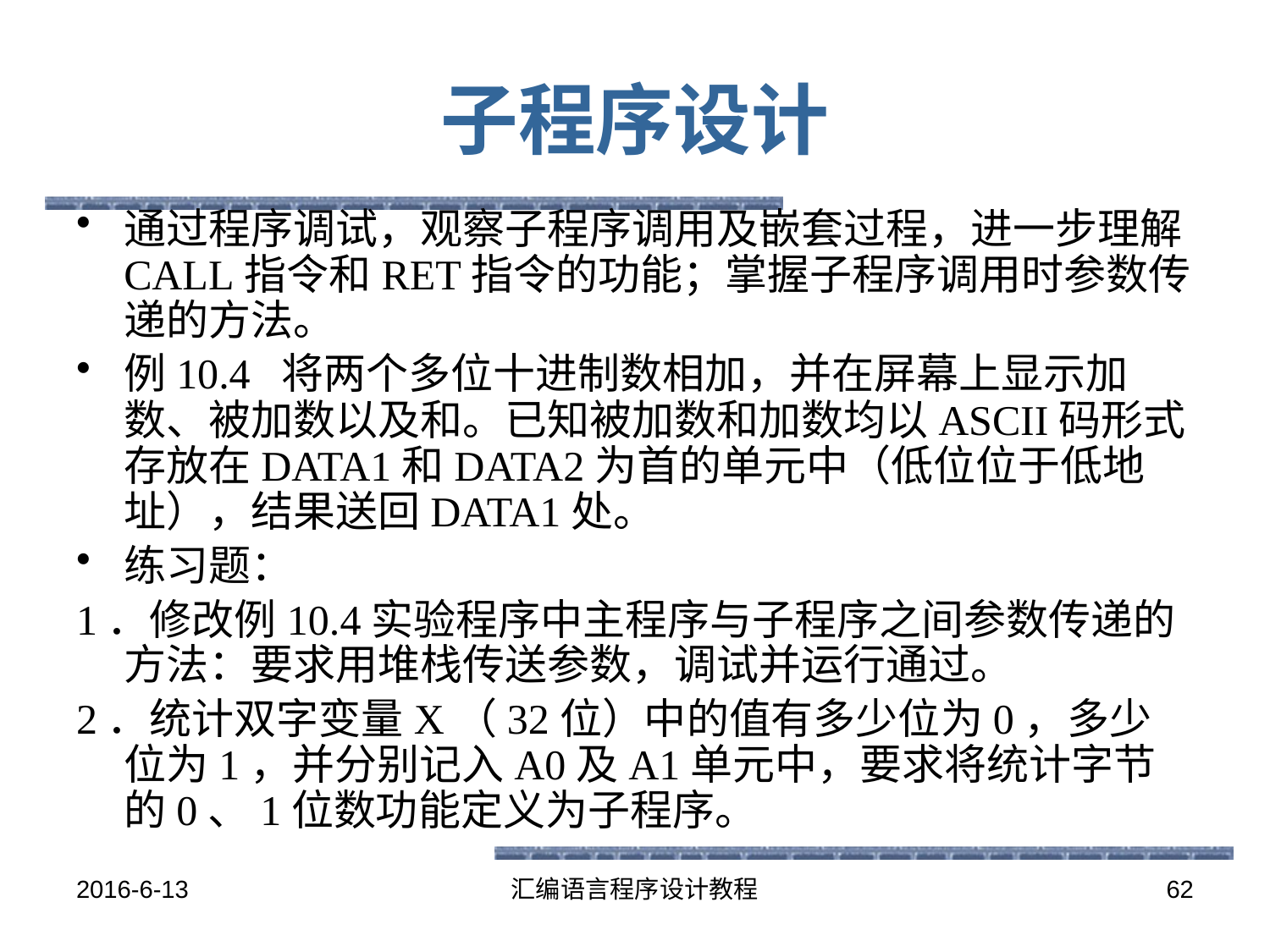

# 子程序设计
通过程序调试，观察子程序调用及嵌套过程，进一步理解CALL指令和RET指令的功能；掌握子程序调用时参数传递的方法。
例10.4  将两个多位十进制数相加，并在屏幕上显示加数、被加数以及和。已知被加数和加数均以ASCII码形式存放在DATA1和DATA2为首的单元中（低位位于低地址），结果送回DATA1处。
练习题：
1．修改例10.4实验程序中主程序与子程序之间参数传递的方法：要求用堆栈传送参数，调试并运行通过。
2．统计双字变量X（32位）中的值有多少位为0，多少位为1，并分别记入A0及A1单元中，要求将统计字节的0、1位数功能定义为子程序。
2016-6-13
汇编语言程序设计教程
62